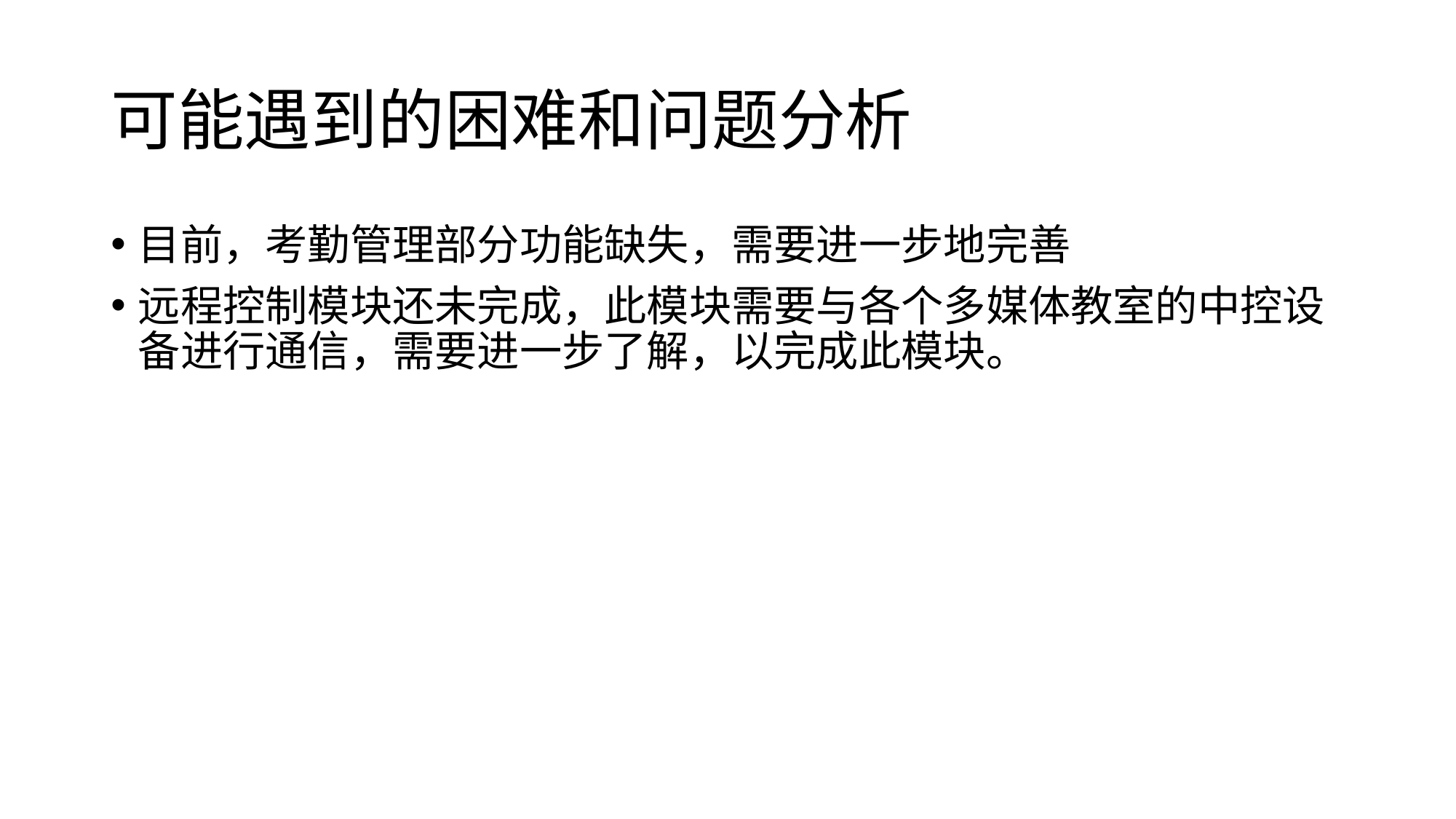

# 可能遇到的困难和问题分析
目前，考勤管理部分功能缺失，需要进一步地完善
远程控制模块还未完成，此模块需要与各个多媒体教室的中控设备进行通信，需要进一步了解，以完成此模块。